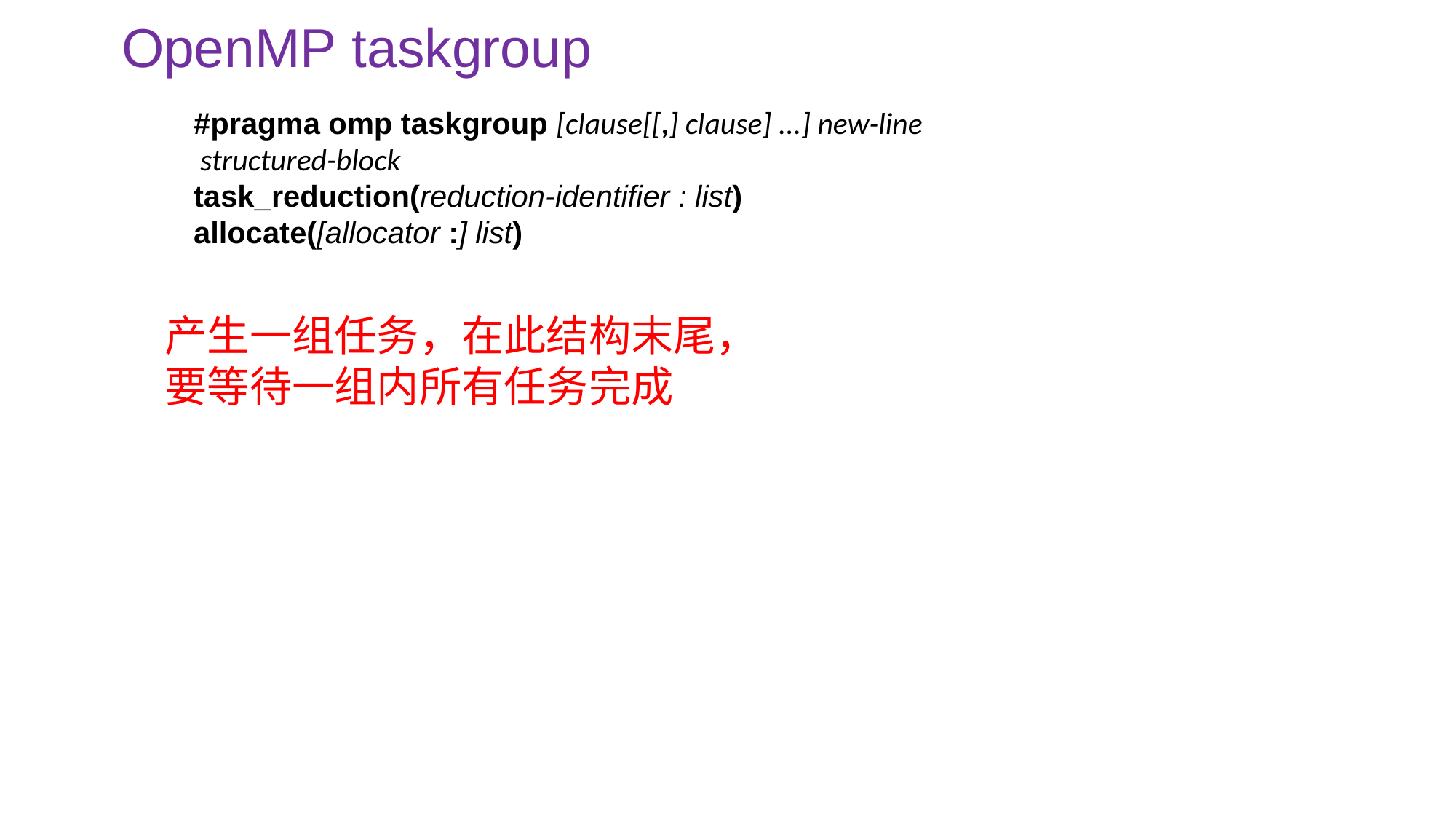

# OpenMP taskgroup
#pragma omp taskgroup [clause[[,] clause] ...] new-line
 structured-block
task_reduction(reduction-identifier : list)
allocate([allocator :] list)
产生一组任务，在此结构末尾，
要等待一组内所有任务完成